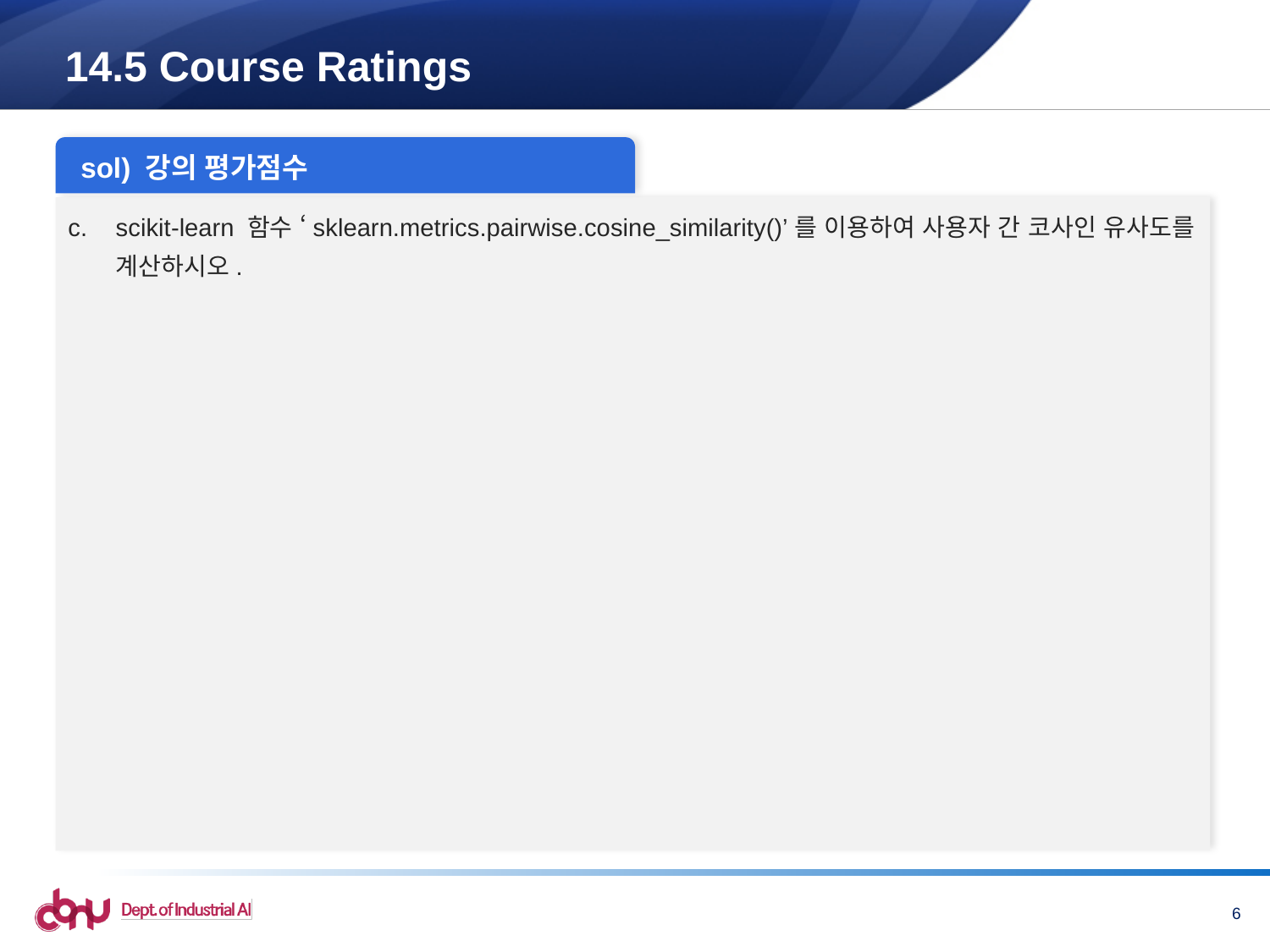

# 14.5 Course Ratings
sol) 강의 평가점수
scikit-learn 함수 ‘sklearn.metrics.pairwise.cosine_similarity()’를 이용하여 사용자 간 코사인 유사도를 계산하시오.